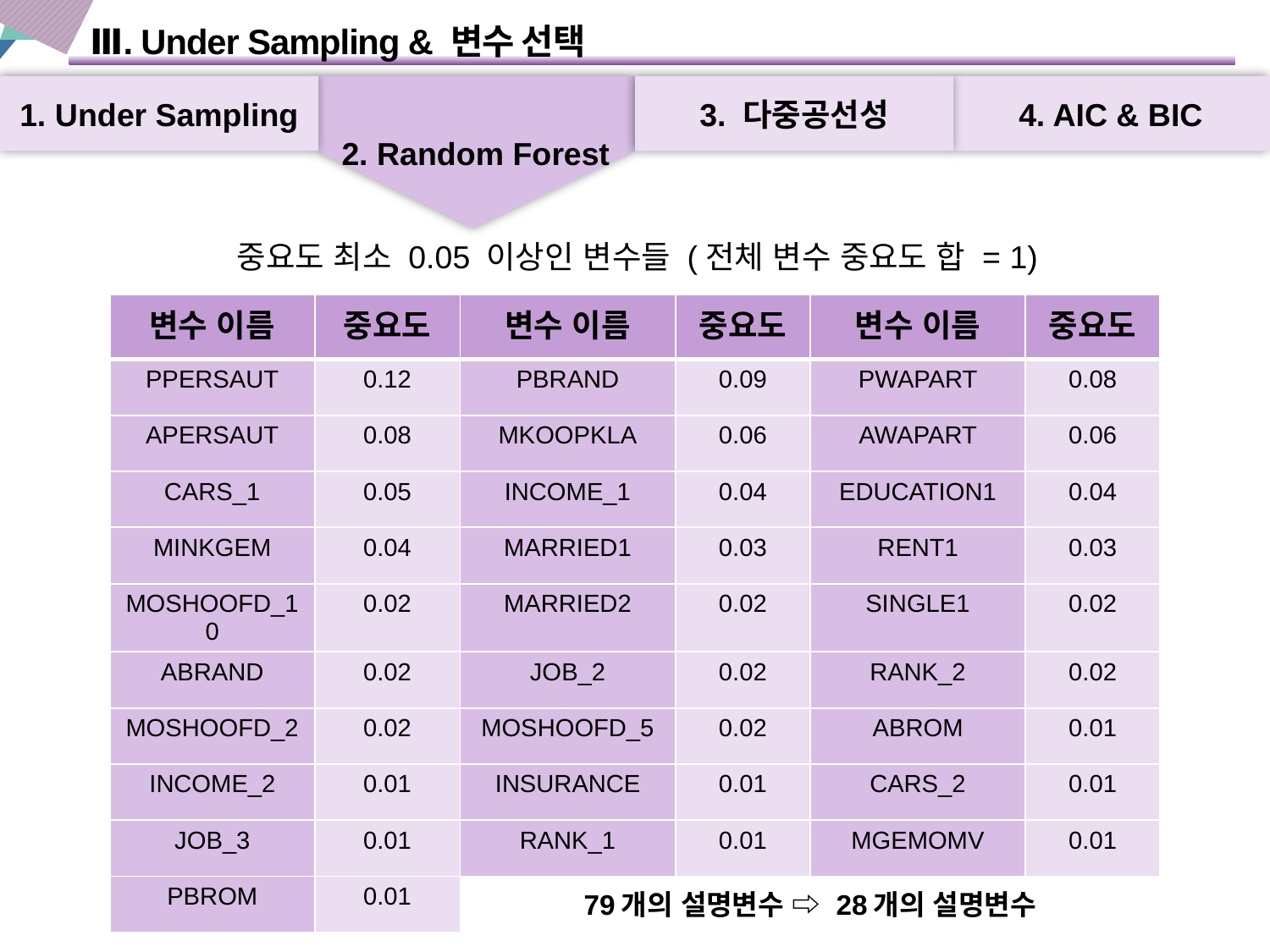

Ⅲ. Under Sampling & 변수 선택
1. Under Sampling
2. Random Forest
3. 다중공선성
4. AIC & BIC
중요도 최소 0.05 이상인 변수들 (전체 변수 중요도 합 = 1)
| 변수 이름 | 중요도 | 변수 이름 | 중요도 | 변수 이름 | 중요도 |
| --- | --- | --- | --- | --- | --- |
| PPERSAUT | 0.12 | PBRAND | 0.09 | PWAPART | 0.08 |
| APERSAUT | 0.08 | MKOOPKLA | 0.06 | AWAPART | 0.06 |
| CARS\_1 | 0.05 | INCOME\_1 | 0.04 | EDUCATION1 | 0.04 |
| MINKGEM | 0.04 | MARRIED1 | 0.03 | RENT1 | 0.03 |
| MOSHOOFD\_10 | 0.02 | MARRIED2 | 0.02 | SINGLE1 | 0.02 |
| ABRAND | 0.02 | JOB\_2 | 0.02 | RANK\_2 | 0.02 |
| MOSHOOFD\_2 | 0.02 | MOSHOOFD\_5 | 0.02 | ABROM | 0.01 |
| INCOME\_2 | 0.01 | INSURANCE | 0.01 | CARS\_2 | 0.01 |
| JOB\_3 | 0.01 | RANK\_1 | 0.01 | MGEMOMV | 0.01 |
| PBROM | 0.01 | 79개의 설명변수 ⇨ 28개의 설명변수 |  |  |  |